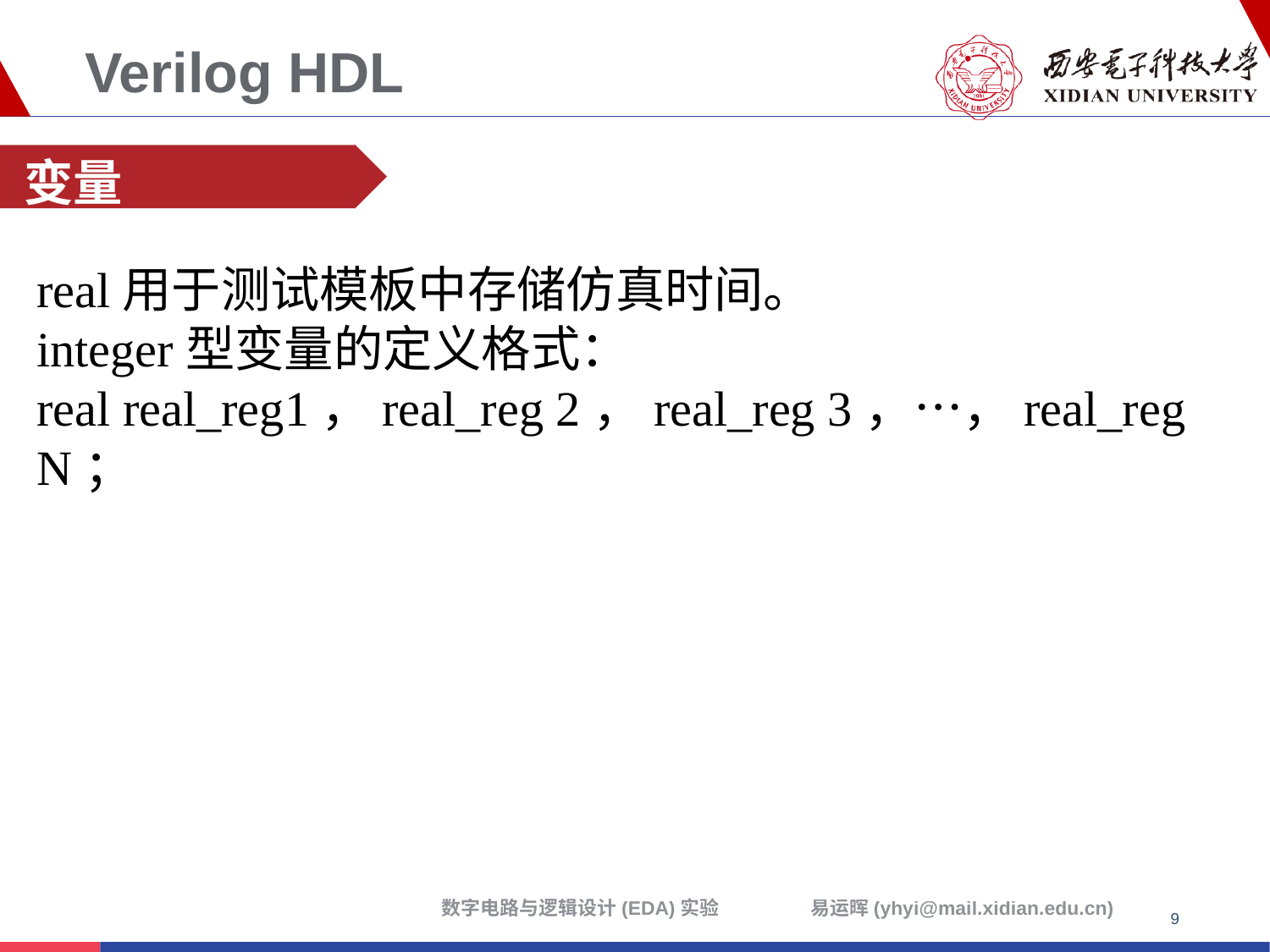

# Verilog HDL
变量
real用于测试模板中存储仿真时间。
integer型变量的定义格式：
real real_reg1，real_reg 2，real_reg 3，…，real_reg N；

9